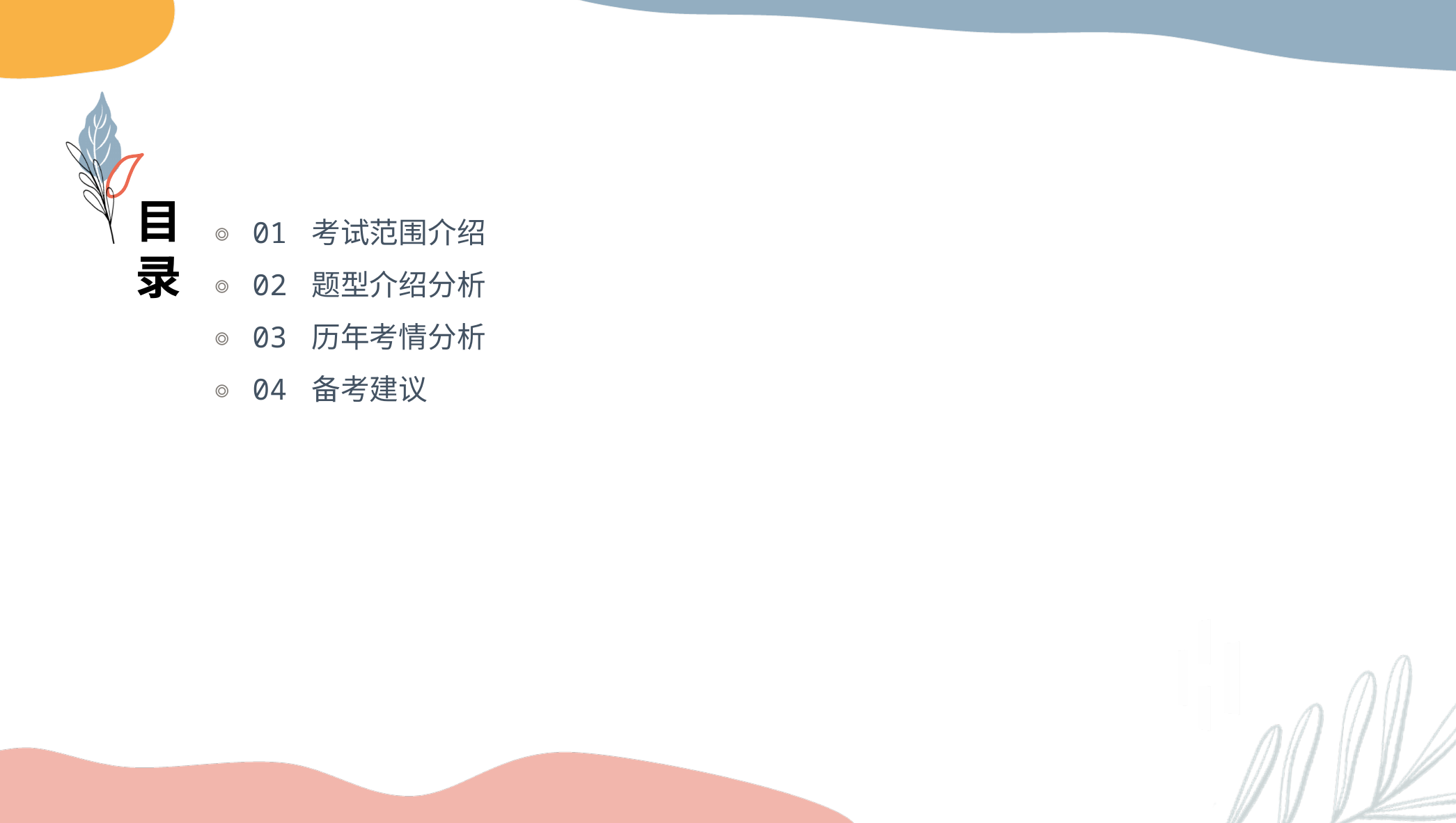

01 考试范围介绍
02 题型介绍分析
03 历年考情分析
04 备考建议